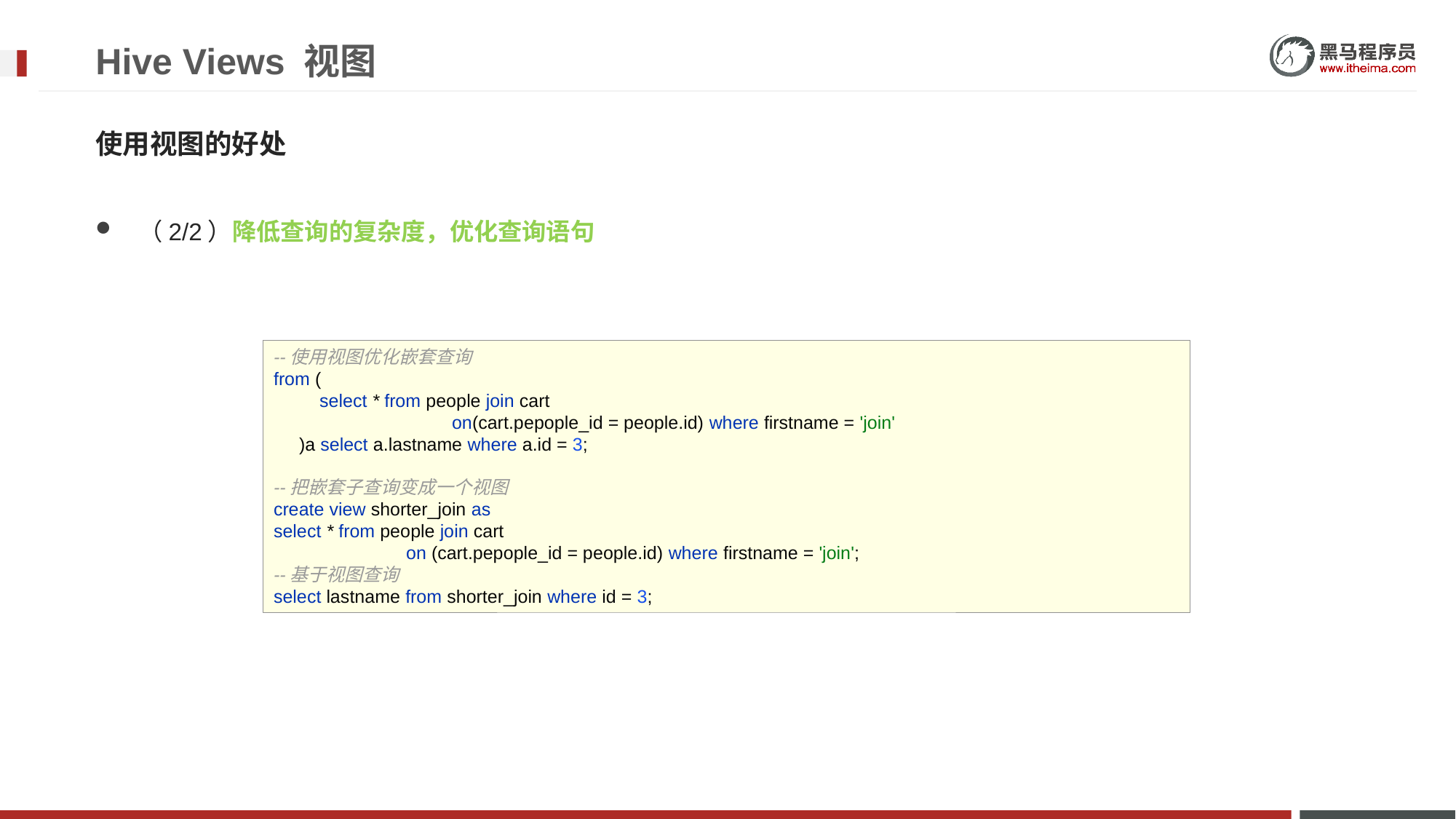

# Hive Views 视图
使用视图的好处
（2/2）降低查询的复杂度，优化查询语句
--使用视图优化嵌套查询
from (
         select * from people join cart
                                   on(cart.pepople_id = people.id) where firstname = 'join'
     )a select a.lastname where a.id = 3;
--把嵌套子查询变成一个视图
create view shorter_join as
select * from people join cart
                          on (cart.pepople_id = people.id) where firstname = 'join';
--基于视图查询
select lastname from shorter_join where id = 3;